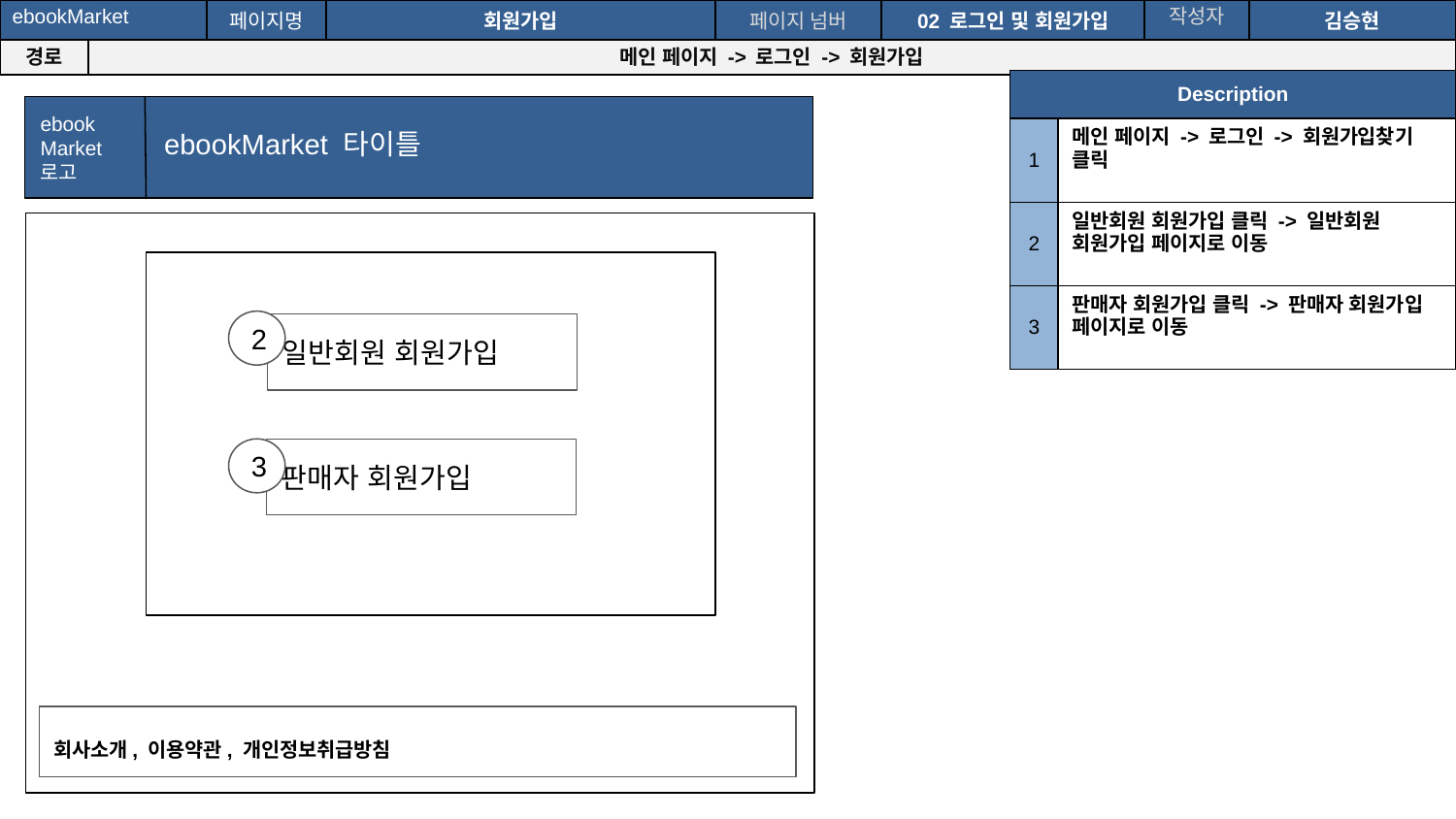

| ebookMarket |  | 페이지명 | 회원가입 | 페이지 넘버 | 02 로그인 및 회원가입 | 작성자 | 김승현 |
| --- | --- | --- | --- | --- | --- | --- | --- |
| 경로 | 메인 페이지 -> 로그인 -> 회원가입 |  |  |  |  |  |  |
| Description |  |
| --- | --- |
| 1 | 메인 페이지 -> 로그인 -> 회원가입찾기 클릭 |
| 2 | 일반회원 회원가입 클릭 -> 일반회원 회원가입 페이지로 이동 |
| 3 | 판매자 회원가입 클릭 -> 판매자 회원가입 페이지로 이동 |
ebook
Market 로고

ebookMarket 타이틀

2
일반회원 회원가입
3
판매자 회원가입

회사소개, 이용약관, 개인정보취급방침